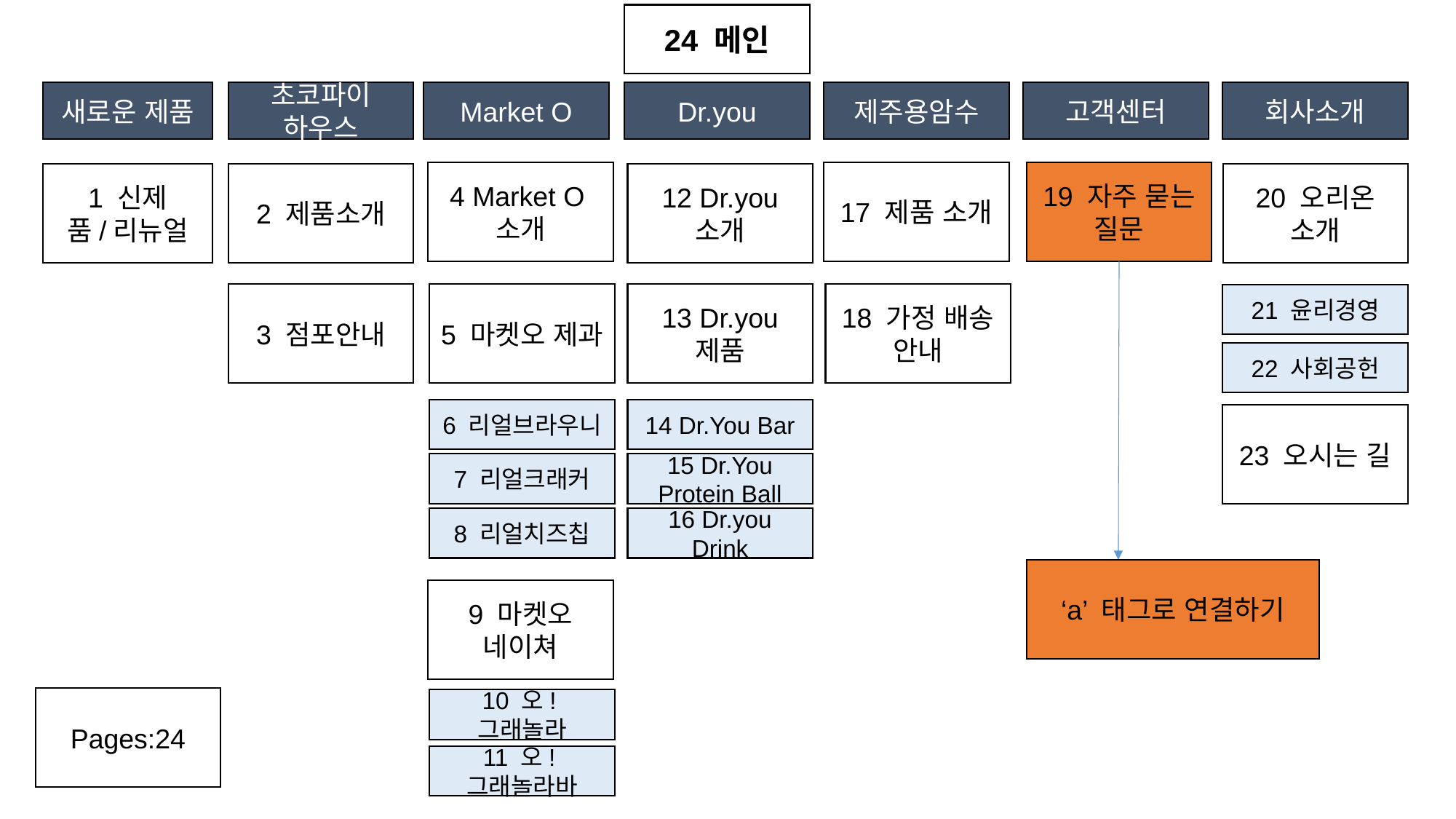

24 메인
Dr.you
제주용암수
고객센터
회사소개
초코파이 하우스
Market O
새로운 제품
19 자주 묻는 질문
17 제품 소개
4 Market O소개
12 Dr.you 소개
20 오리온 소개
2 제품소개
1 신제품/리뉴얼
5 마켓오 제과
13 Dr.you 제품
3 점포안내
18 가정 배송 안내
21 윤리경영
22 사회공헌
14 Dr.You Bar
6 리얼브라우니
23 오시는 길
15 Dr.You Protein Ball
7 리얼크래커
8 리얼치즈칩
16 Dr.you Drink
‘a’ 태그로 연결하기
9 마켓오 네이쳐
Pages:24
10 오!그래놀라
11 오!그래놀라바